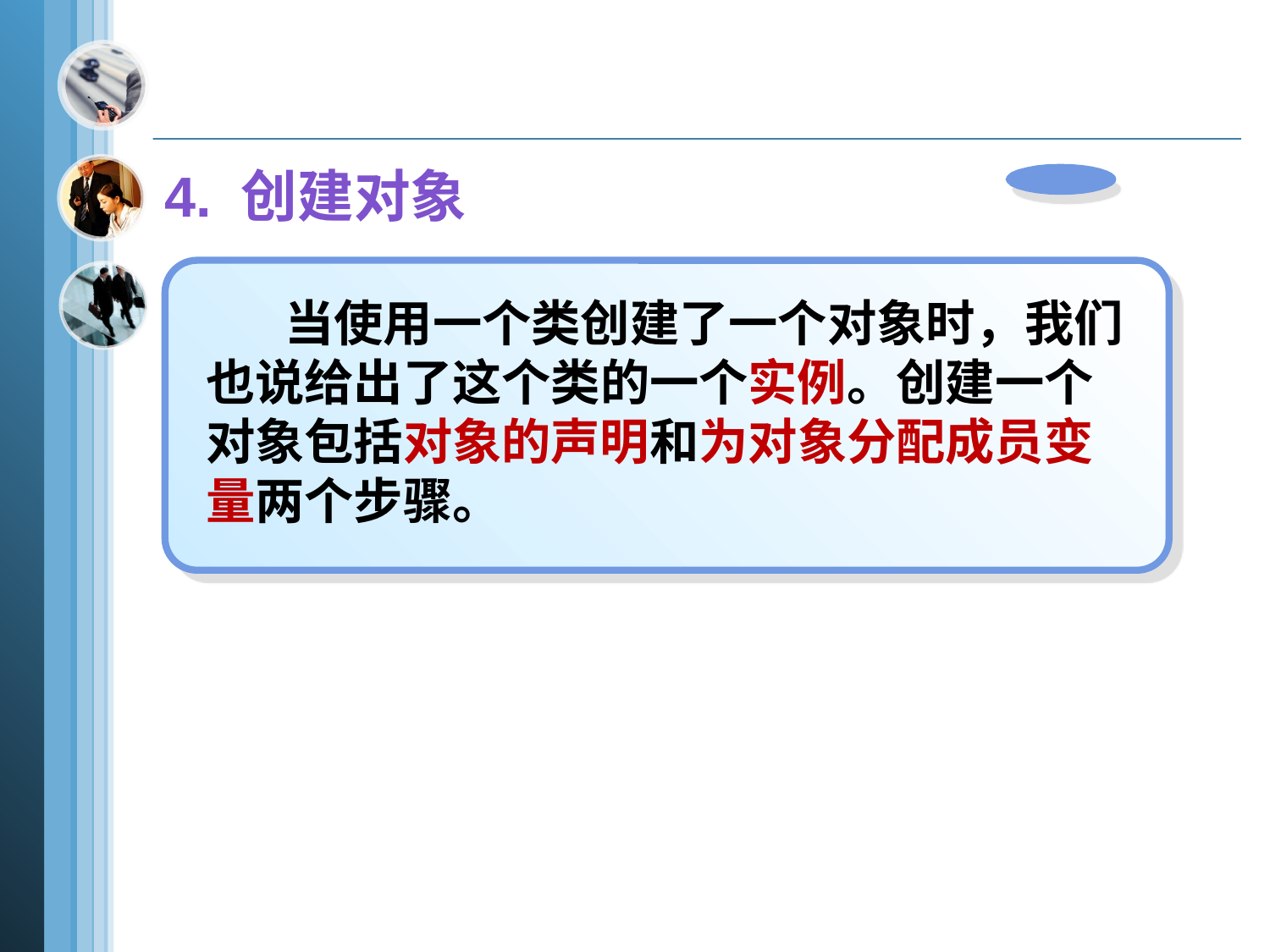

4. 创建对象

      当使用一个类创建了一个对象时，我们也说给出了这个类的一个实例。创建一个对象包括对象的声明和为对象分配成员变量两个步骤。